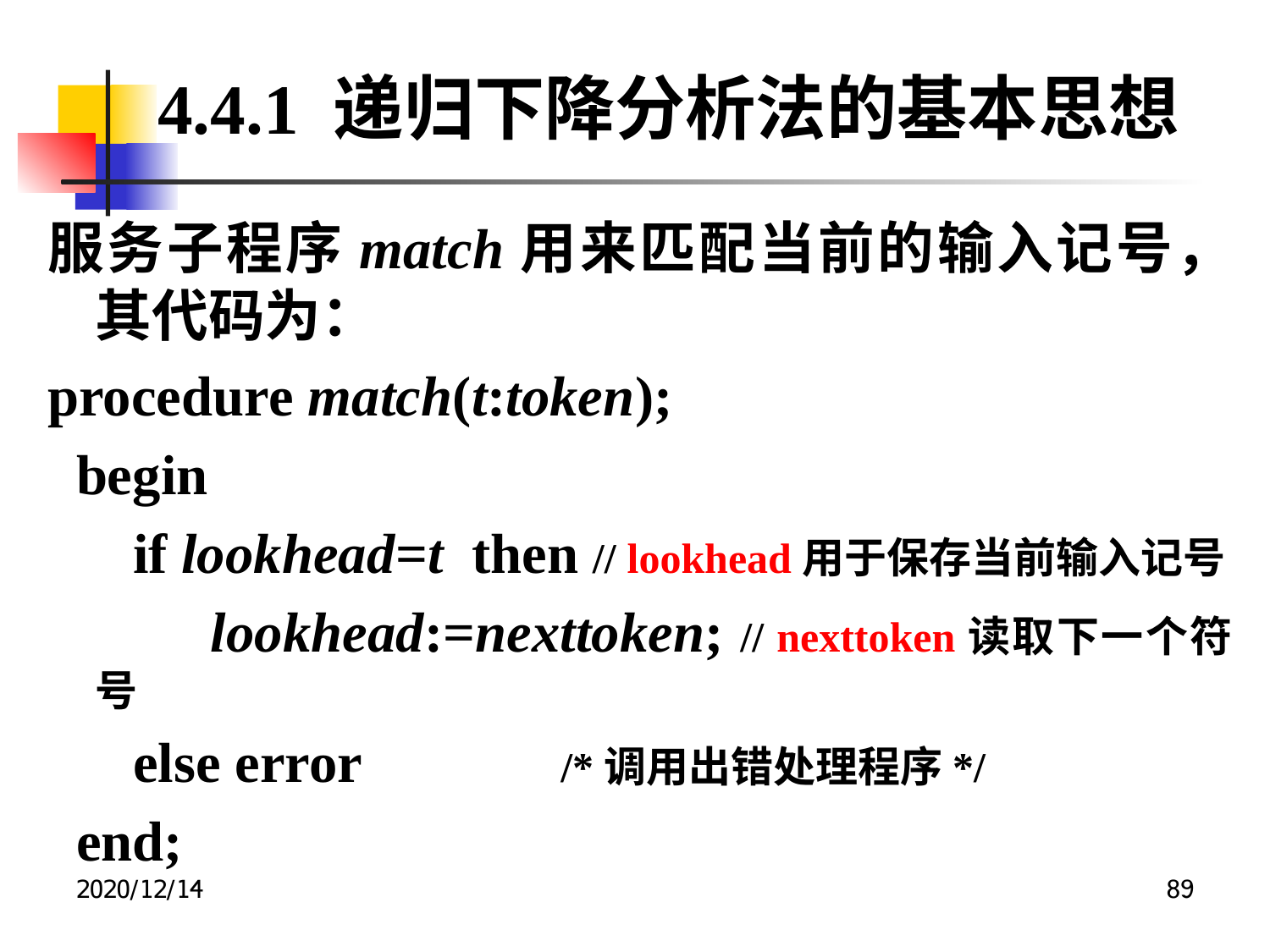

4.4.1 递归下降分析法的基本思想
服务子程序match用来匹配当前的输入记号，其代码为：
procedure match(t:token);
  begin
      if lookhead=t  then // lookhead用于保存当前输入记号
          lookhead:=nexttoken; // nexttoken读取下一个符号
      else error              /*调用出错处理程序*/
  end;
2020/12/14
89